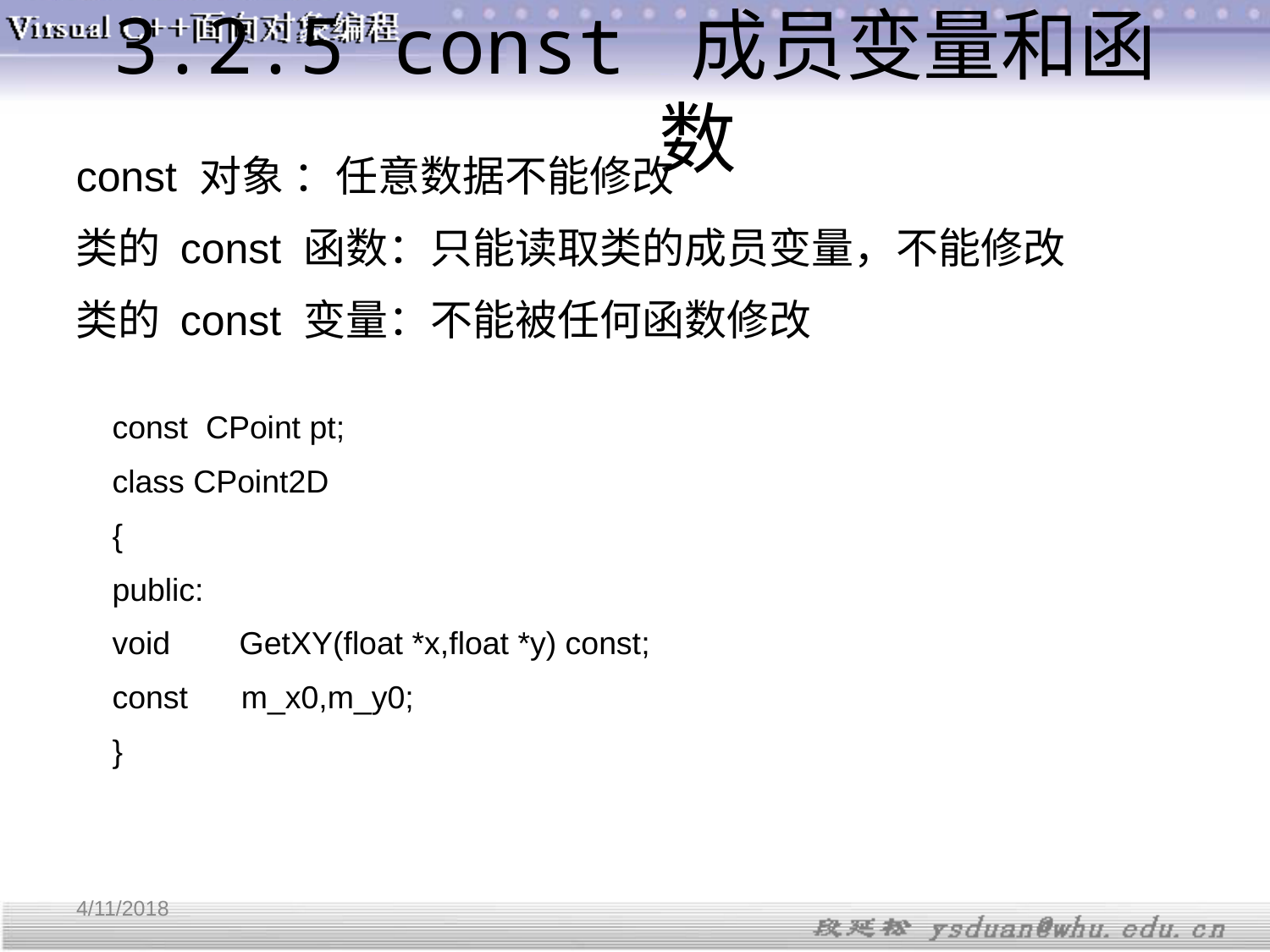

3.2.5 const 成员变量和函数
const 对象 ：任意数据不能修改
类的 const 函数：只能读取类的成员变量，不能修改
类的 const 变量：不能被任何函数修改
const  CPoint pt;
class CPoint2D
{
public:
void	GetXY(float *x,float *y) const;
const      m_x0,m_y0;
}
4/11/2018